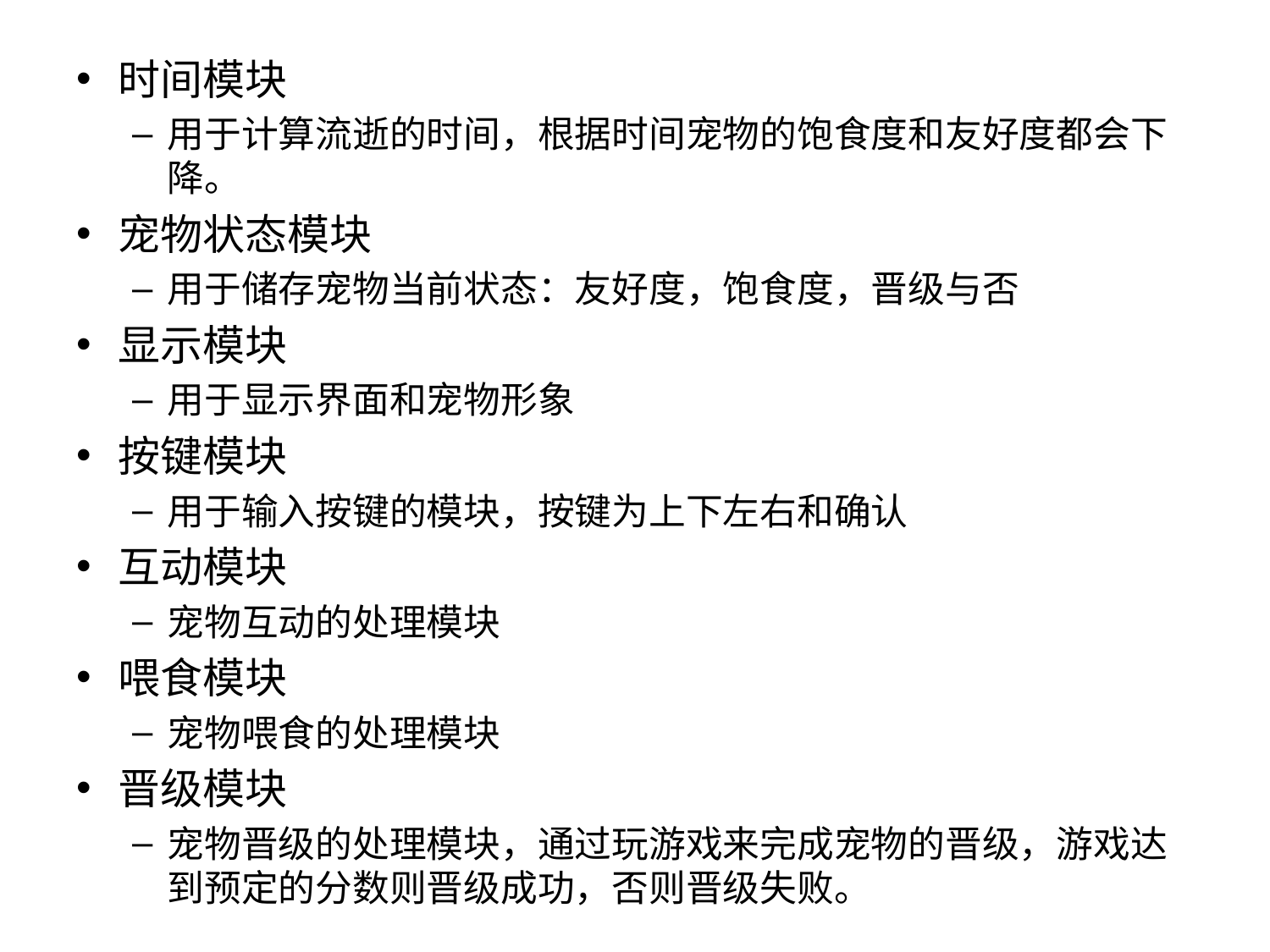

时间模块
用于计算流逝的时间，根据时间宠物的饱食度和友好度都会下降。
宠物状态模块
用于储存宠物当前状态：友好度，饱食度，晋级与否
显示模块
用于显示界面和宠物形象
按键模块
用于输入按键的模块，按键为上下左右和确认
互动模块
宠物互动的处理模块
喂食模块
宠物喂食的处理模块
晋级模块
宠物晋级的处理模块，通过玩游戏来完成宠物的晋级，游戏达到预定的分数则晋级成功，否则晋级失败。